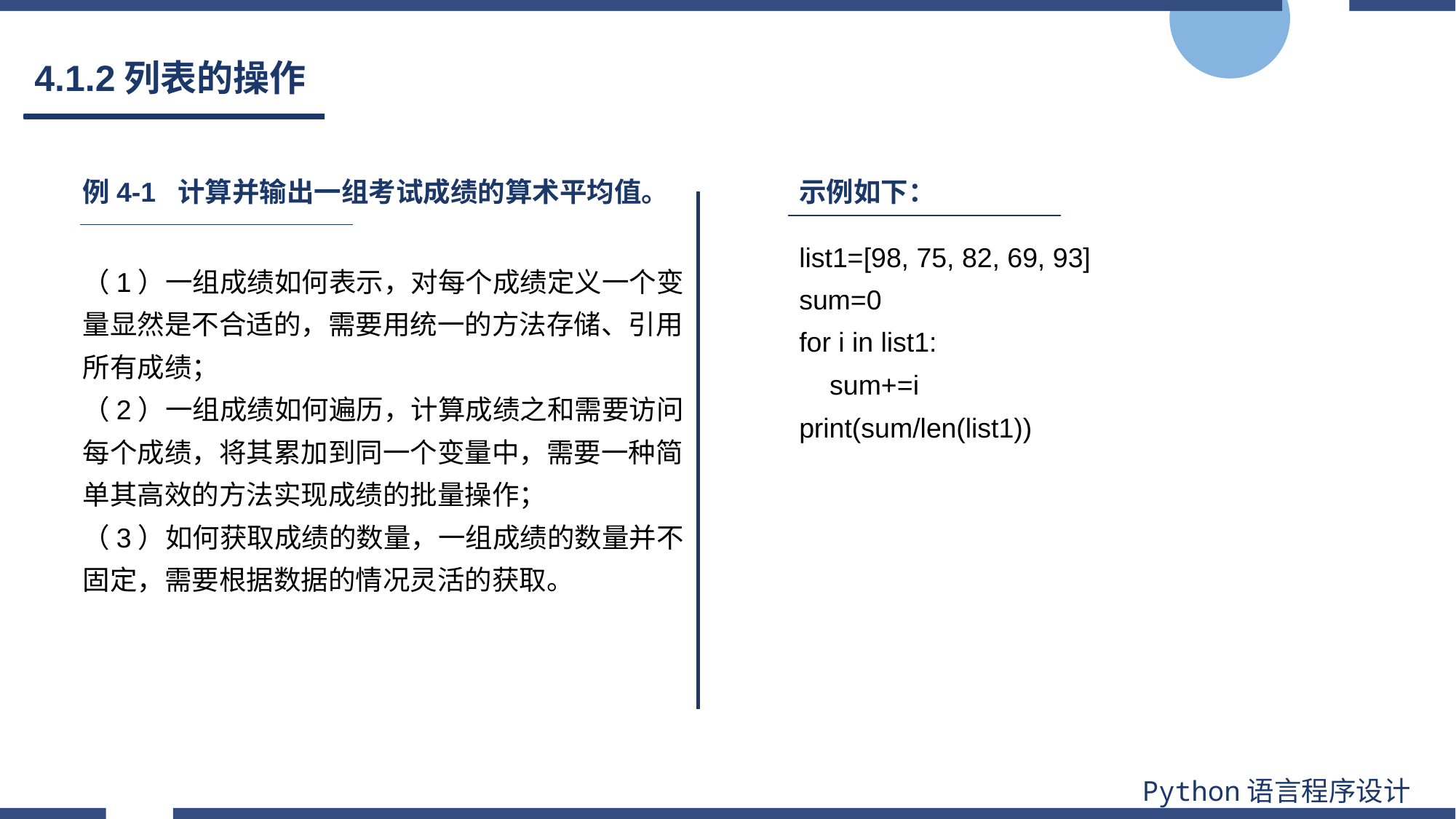

# 4.1.2列表的操作
例4-1  计算并输出一组考试成绩的算术平均值。
示例如下：
list1=[98, 75, 82, 69, 93]
sum=0
for i in list1:
    sum+=i
print(sum/len(list1))

（1）一组成绩如何表示，对每个成绩定义一个变量显然是不合适的，需要用统一的方法存储、引用所有成绩；
（2）一组成绩如何遍历，计算成绩之和需要访问每个成绩，将其累加到同一个变量中，需要一种简单其高效的方法实现成绩的批量操作；
（3）如何获取成绩的数量，一组成绩的数量并不固定，需要根据数据的情况灵活的获取。